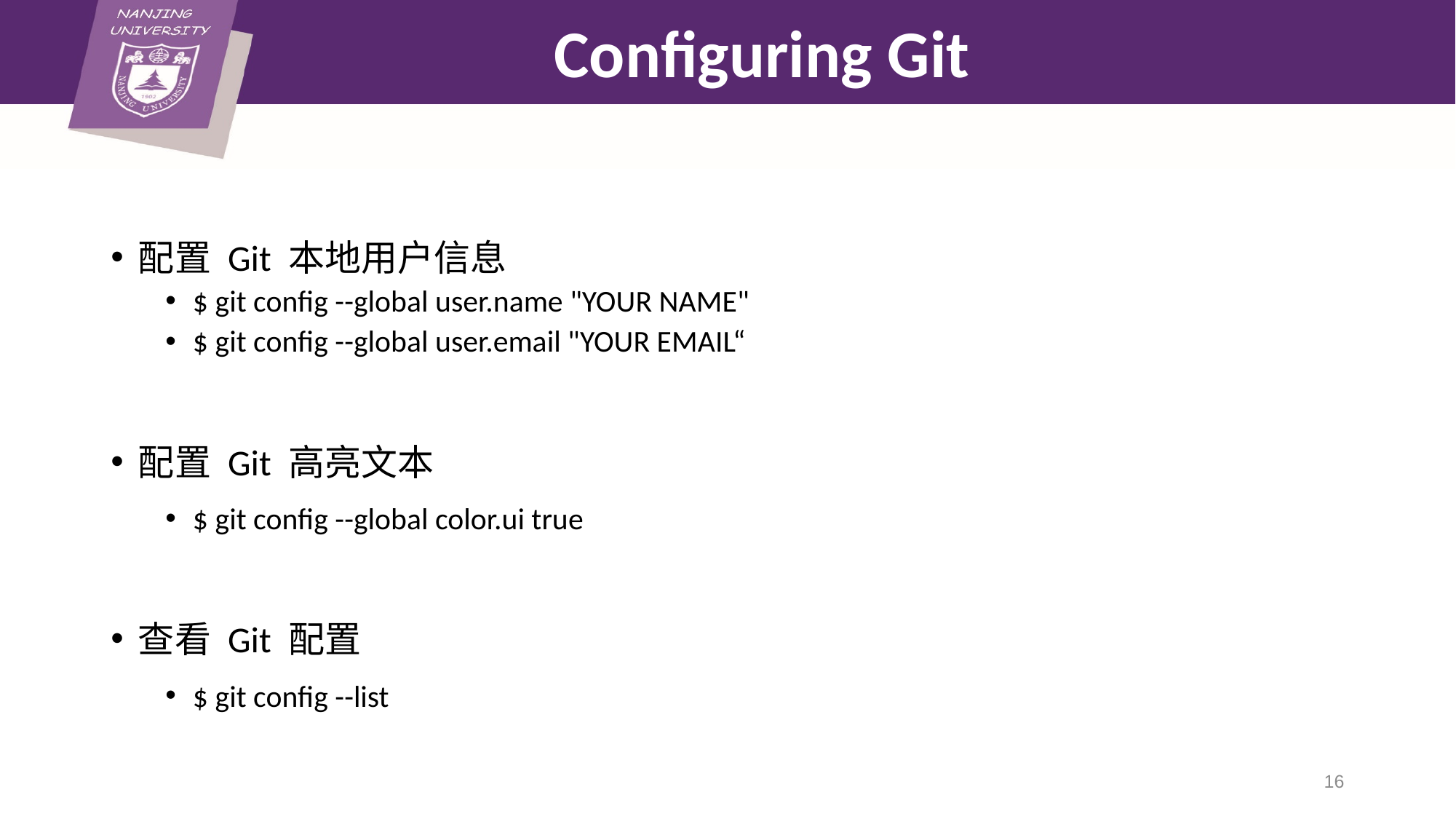

# Configuring Git
配置 Git 本地用户信息
$ git config --global user.name "YOUR NAME"
$ git config --global user.email "YOUR EMAIL“

配置 Git 高亮文本
$ git config --global color.ui true

查看 Git 配置
$ git config --list
16